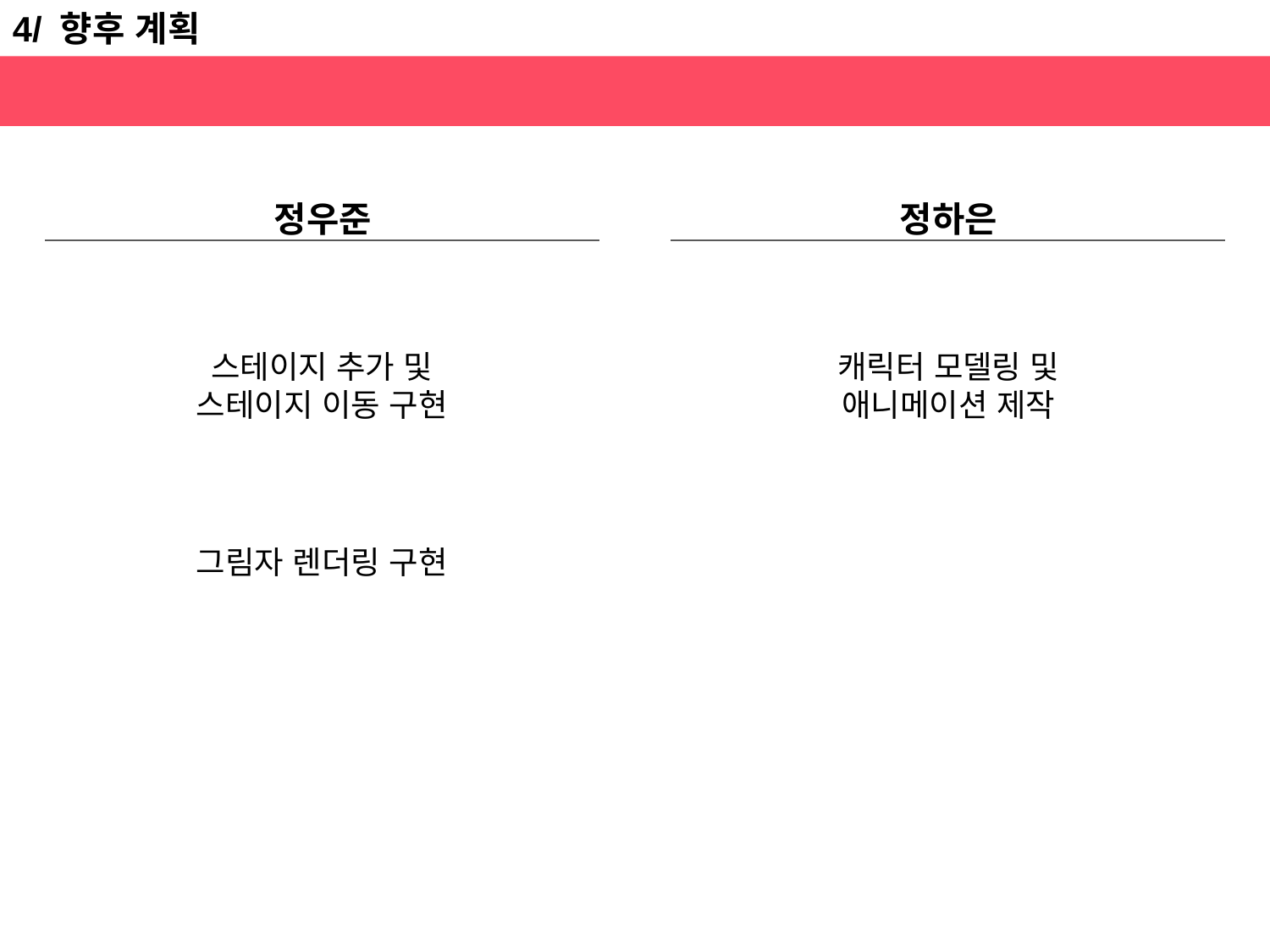

4/ 향후 계획

정우준
정하은
캐릭터 모델링 및
애니메이션 제작
스테이지 추가 및
스테이지 이동 구현
그림자 렌더링 구현